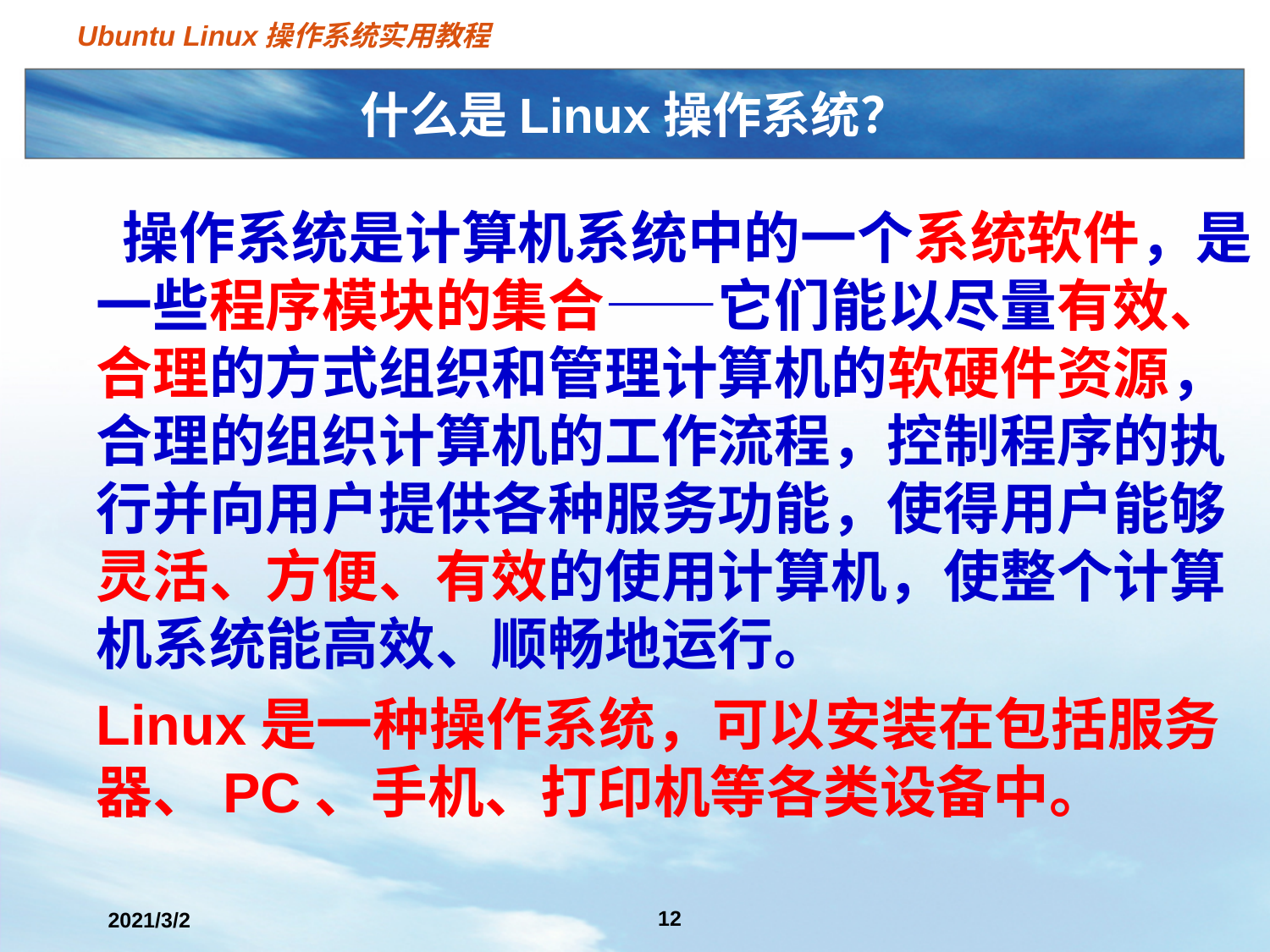

# 什么是Linux操作系统？
 操作系统是计算机系统中的一个系统软件，是
一些程序模块的集合——它们能以尽量有效、
合理的方式组织和管理计算机的软硬件资源，
合理的组织计算机的工作流程，控制程序的执
行并向用户提供各种服务功能，使得用户能够
灵活、方便、有效的使用计算机，使整个计算
机系统能高效、顺畅地运行。

Linux是一种操作系统，可以安装在包括服务
器、PC、手机、打印机等各类设备中。
12
2021/3/2